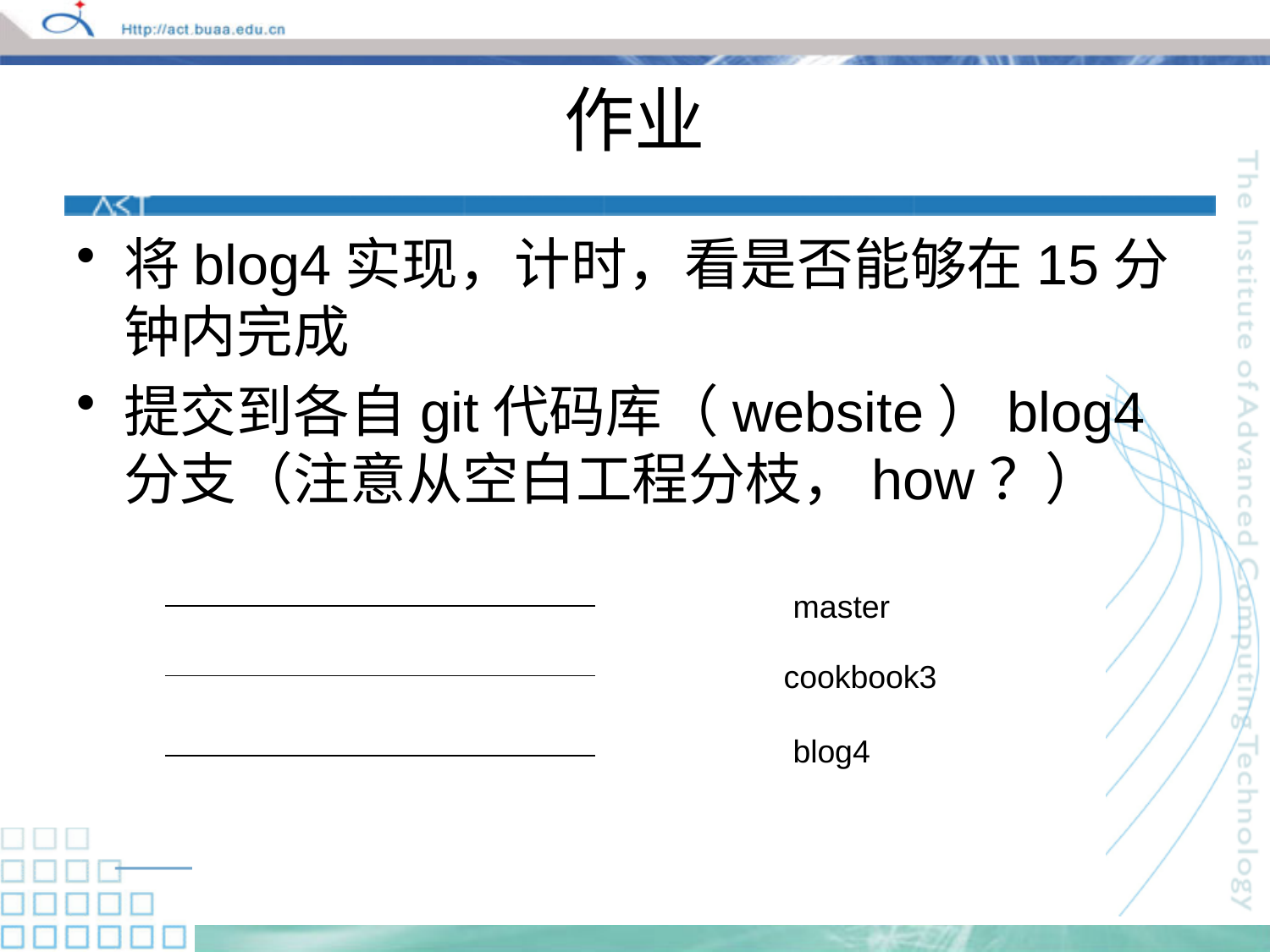

# 作业
将blog4实现，计时，看是否能够在15分钟内完成
提交到各自git代码库（website）blog4分支（注意从空白工程分枝，how？）

master
cookbook3
blog4